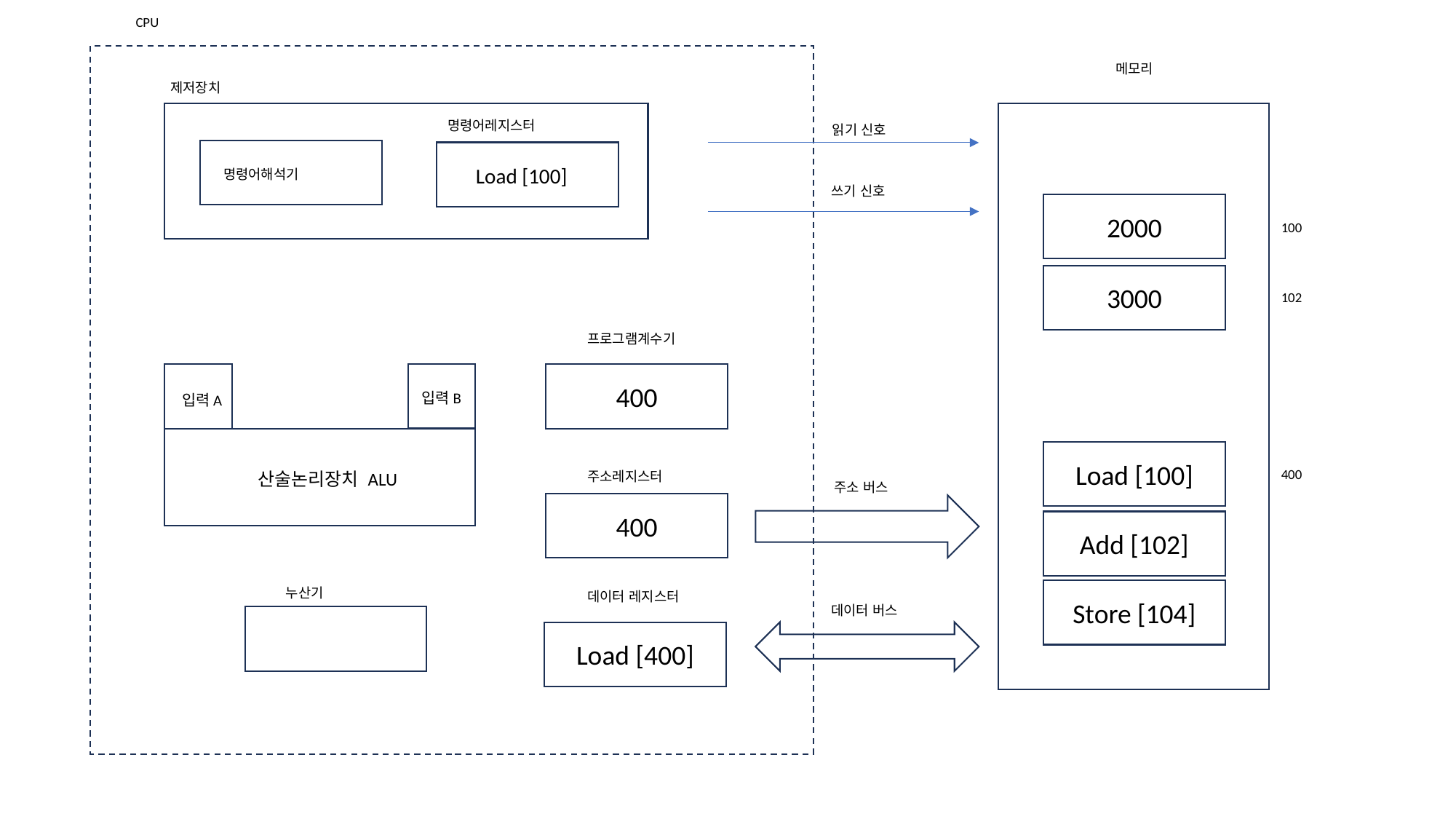

CPU

메모리
제저장치

명령어레지스터
읽기 신호

Load [100]
명령어해석기
쓰기 신호
2000
100
3000
102
프로그램계수기

400
입력B
입력A

Load [100]
400
산술논리장치 ALU
주소레지스터
주소 버스
400

Add [102]
누산기
Store [104]
데이터 레지스터
데이터 버스

Load [400]